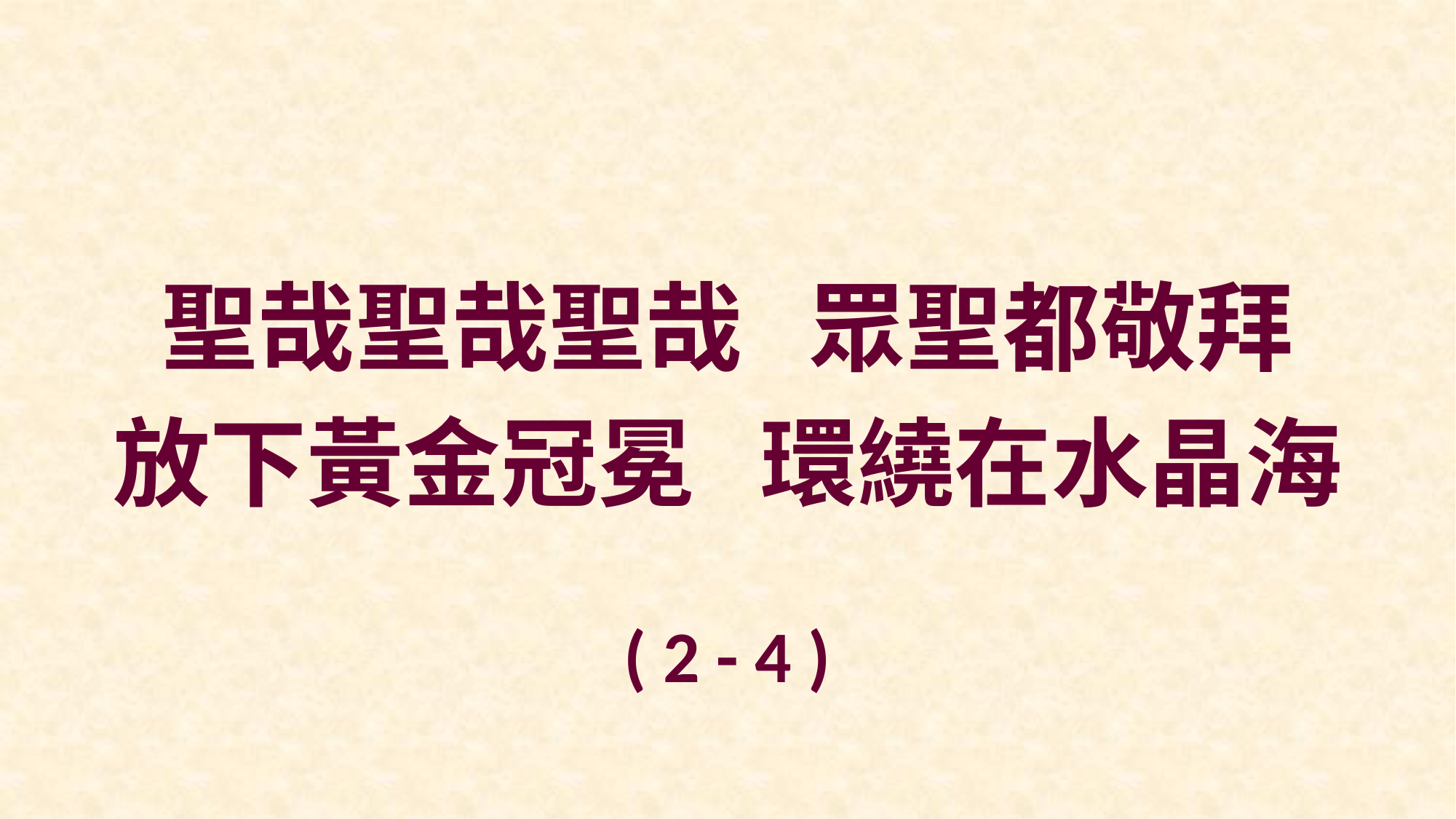

聖哉聖哉聖哉   眾聖都敬拜
放下黃金冠冕   環繞在水晶海
( 2 - 4 )